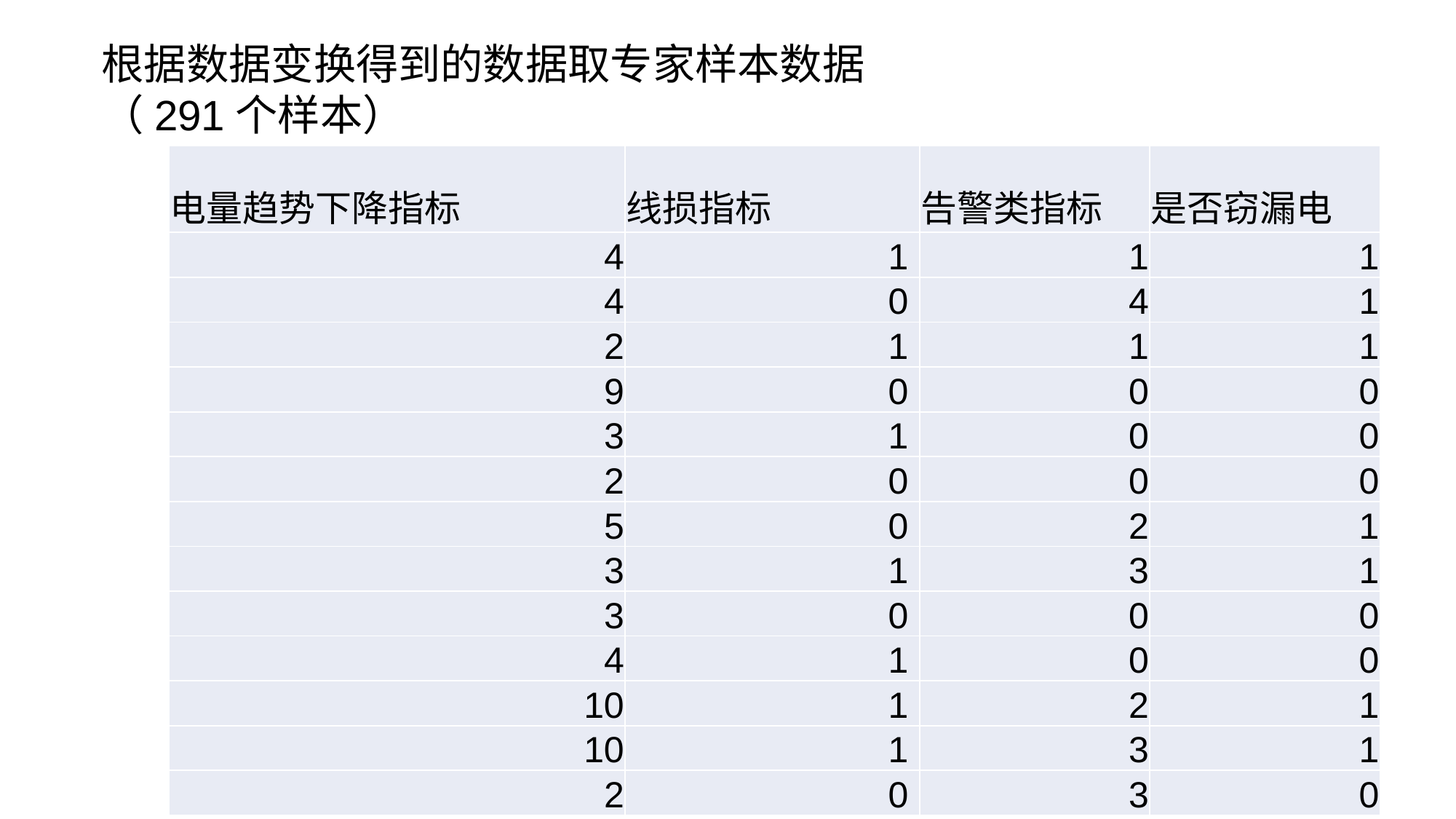

根据数据变换得到的数据取专家样本数据（291个样本）
| 电量趋势下降指标 | 线损指标 | 告警类指标 | 是否窃漏电 |
| --- | --- | --- | --- |
| 4 | 1 | 1 | 1 |
| 4 | 0 | 4 | 1 |
| 2 | 1 | 1 | 1 |
| 9 | 0 | 0 | 0 |
| 3 | 1 | 0 | 0 |
| 2 | 0 | 0 | 0 |
| 5 | 0 | 2 | 1 |
| 3 | 1 | 3 | 1 |
| 3 | 0 | 0 | 0 |
| 4 | 1 | 0 | 0 |
| 10 | 1 | 2 | 1 |
| 10 | 1 | 3 | 1 |
| 2 | 0 | 3 | 0 |